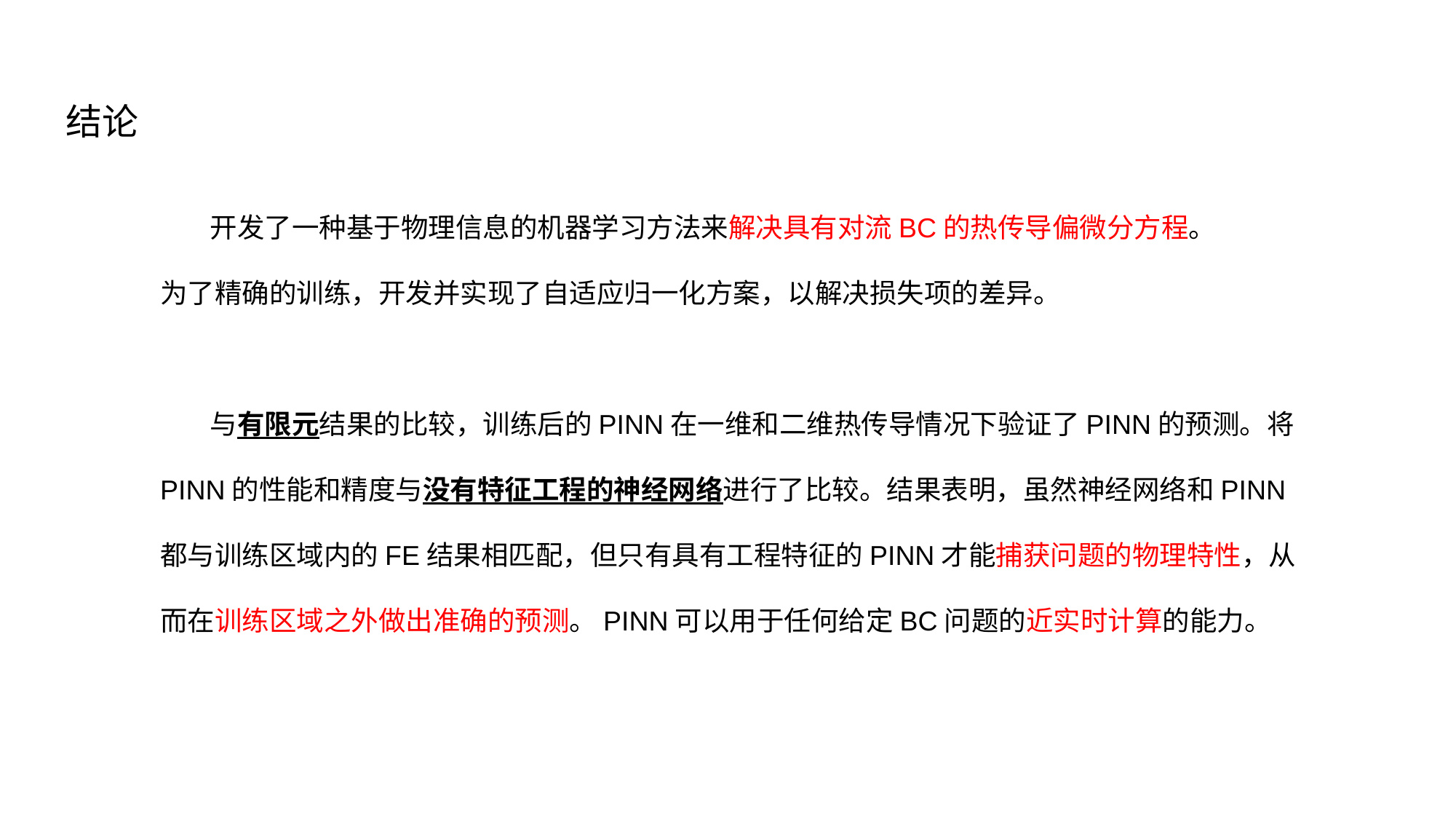

结论
       开发了一种基于物理信息的机器学习方法来解决具有对流BC的热传导偏微分方程。
为了精确的训练，开发并实现了自适应归一化方案，以解决损失项的差异。

       与有限元结果的比较，训练后的PINN在一维和二维热传导情况下验证了PINN的预测。将PINN的性能和精度与没有特征工程的神经网络进行了比较。结果表明，虽然神经网络和PINN都与训练区域内的FE结果相匹配，但只有具有工程特征的PINN才能捕获问题的物理特性，从而在训练区域之外做出准确的预测。PINN可以用于任何给定BC问题的近实时计算的能力。